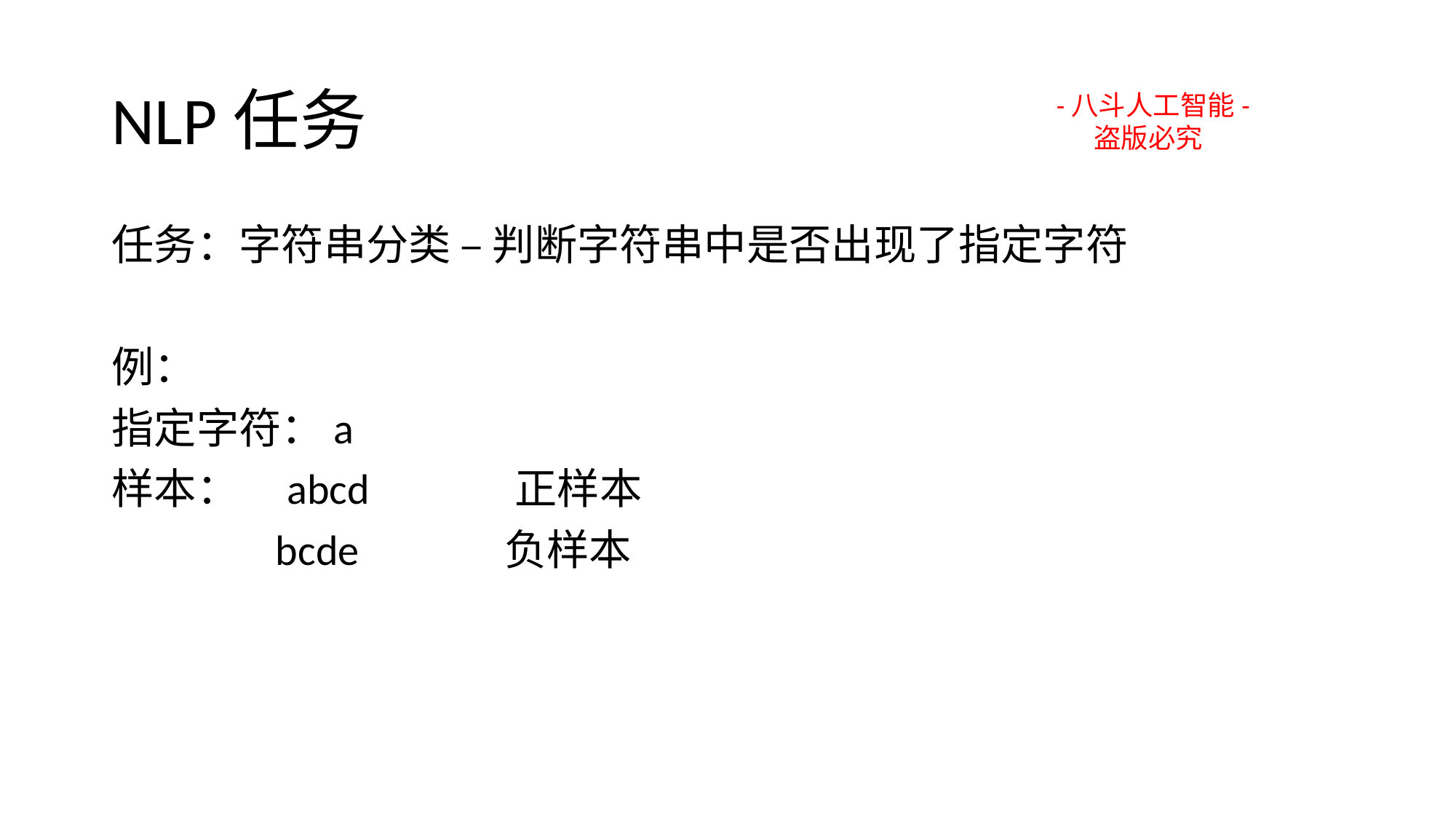

# NLP任务
-八斗人工智能-
     盗版必究
任务：字符串分类 – 判断字符串中是否出现了指定字符

例：
指定字符：a
样本：    abcd              正样本
                 bcde              负样本